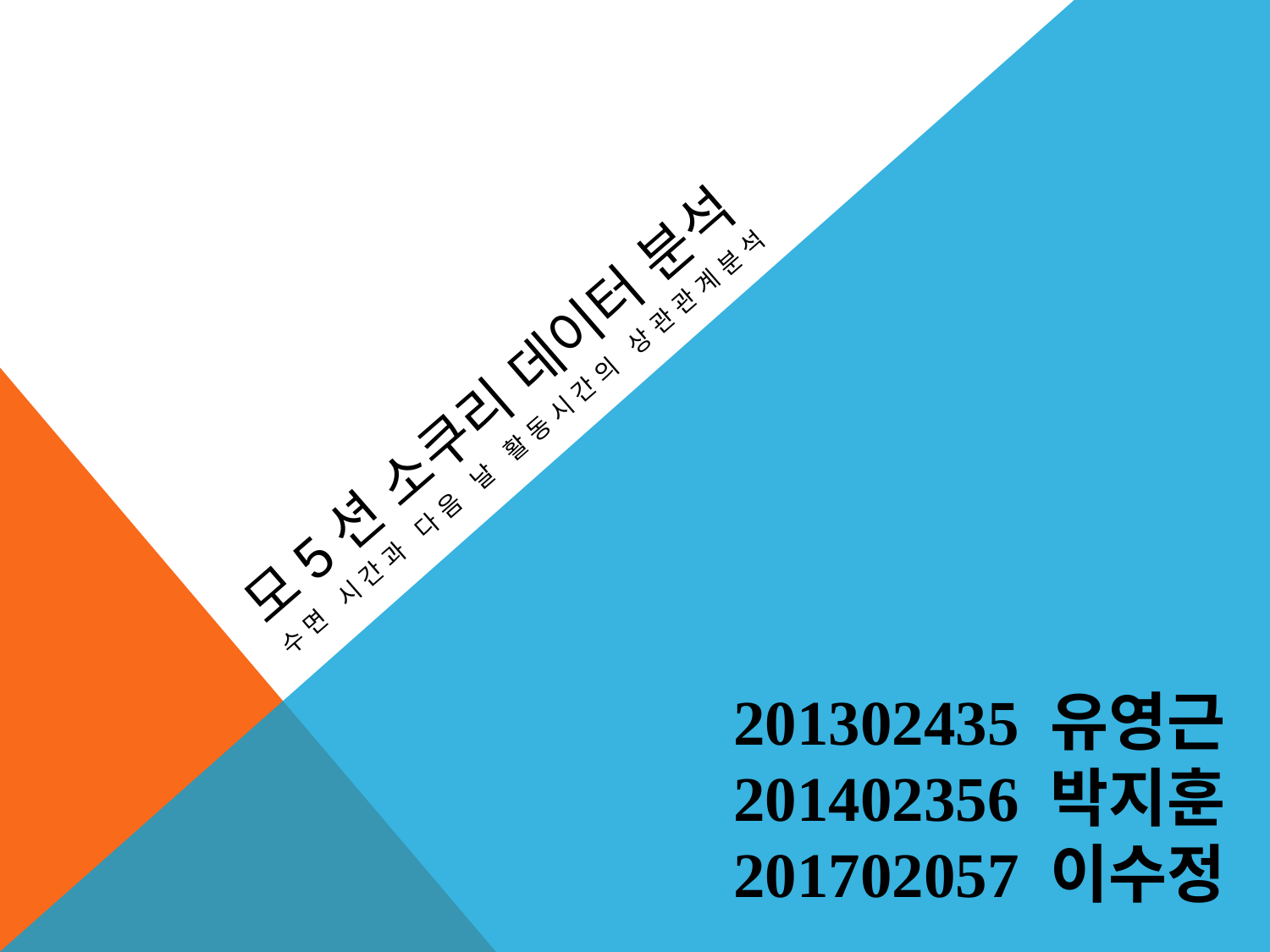

# 모5션 소쿠리 데이터 분석
수면 시간과 다음 날 활동시간의 상관관계분석
201302435 유영근
201402356 박지훈
201702057 이수정